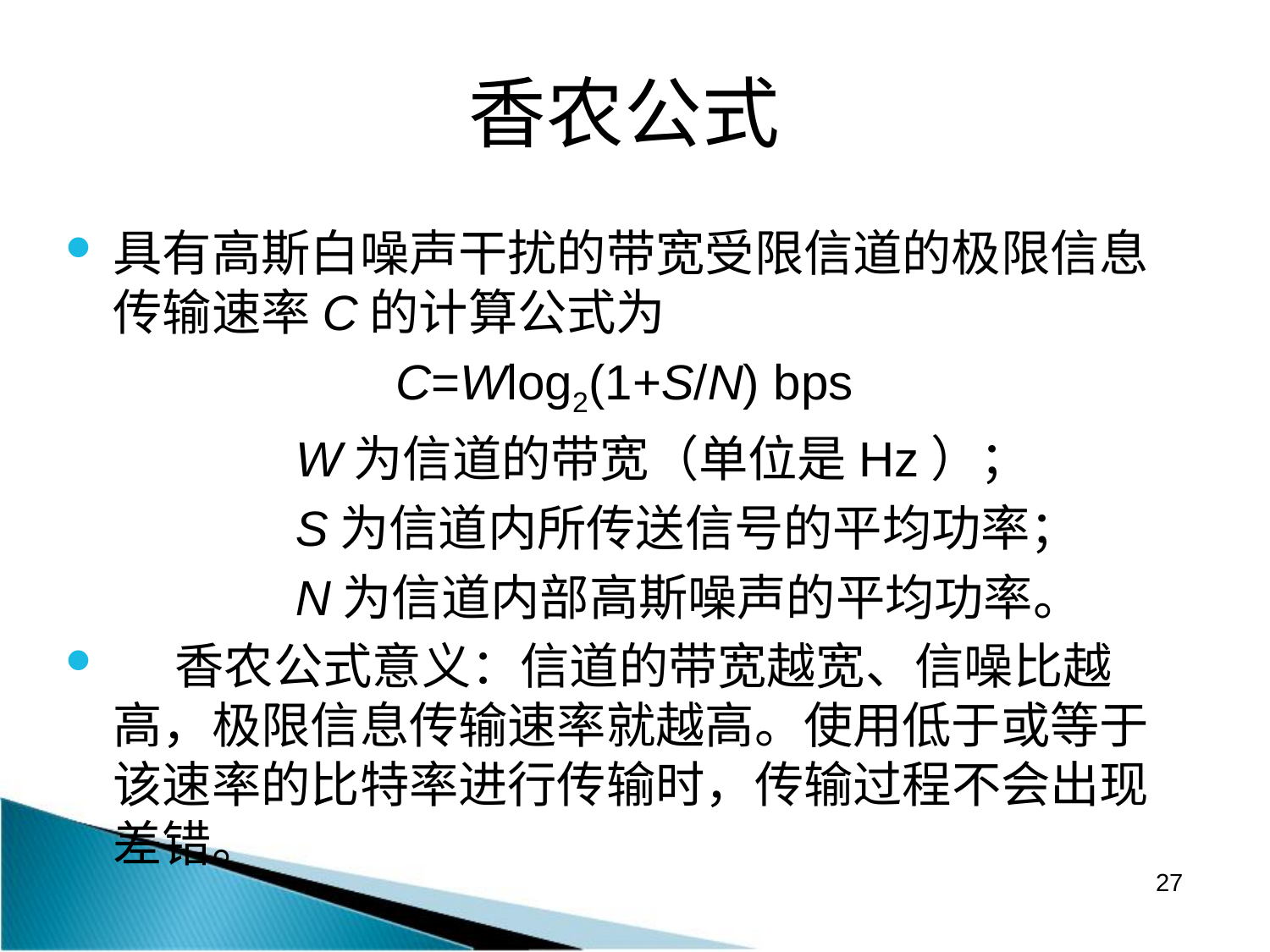

# 香农公式
具有高斯白噪声干扰的带宽受限信道的极限信息传输速率C的计算公式为
C=Wlog2(1+S/N) bps
		    W为信道的带宽（单位是Hz）；
		    S为信道内所传送信号的平均功率；
		    N为信道内部高斯噪声的平均功率。
	香农公式意义：信道的带宽越宽、信噪比越高，极限信息传输速率就越高。使用低于或等于该速率的比特率进行传输时，传输过程不会出现差错。
27